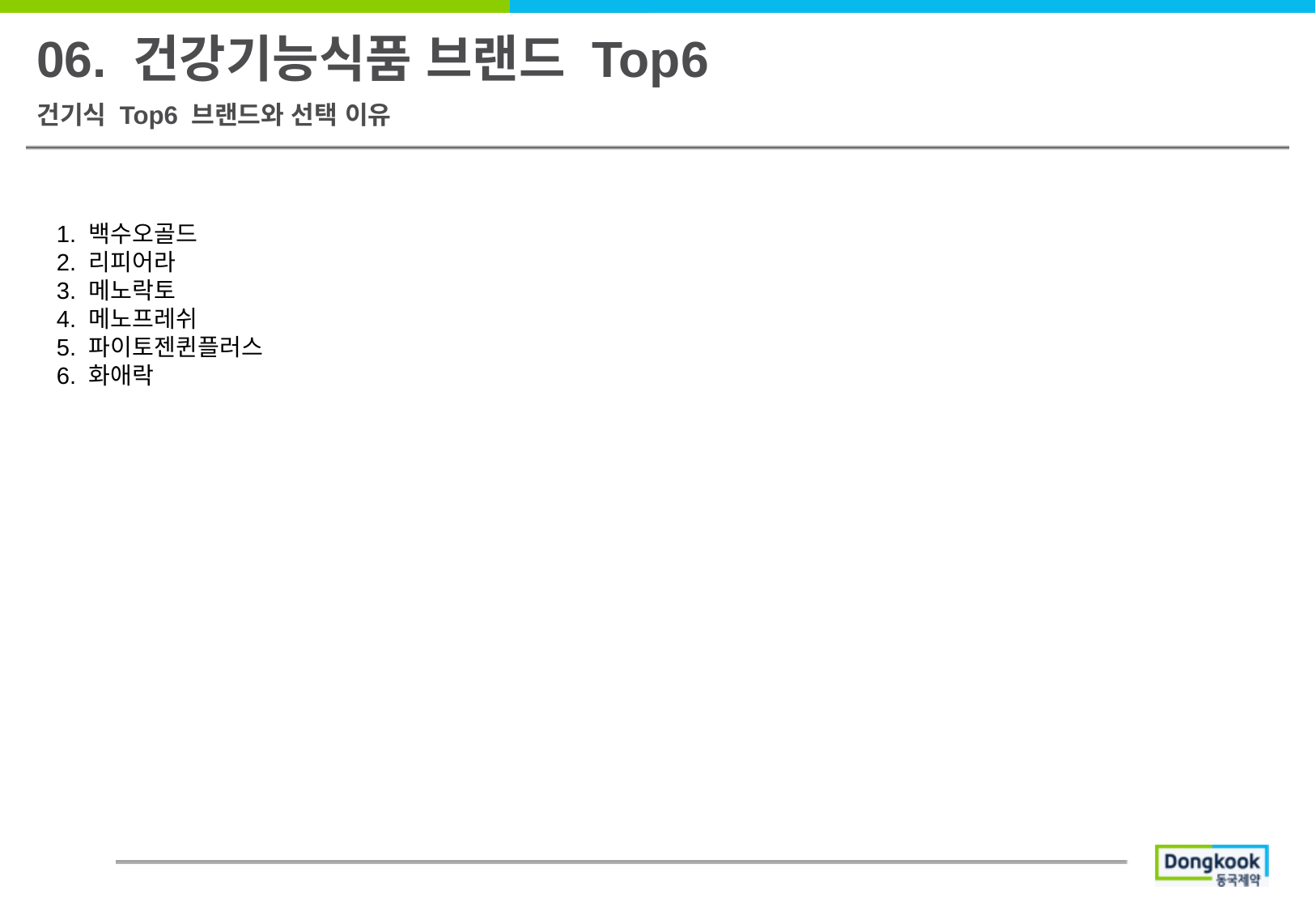

06. 건강기능식품 브랜드 Top6
건기식 Top6 브랜드와 선택 이유
1. 백수오골드
2. 리피어라
3. 메노락토
4. 메노프레쉬
5. 파이토젠퀸플러스
6. 화애락